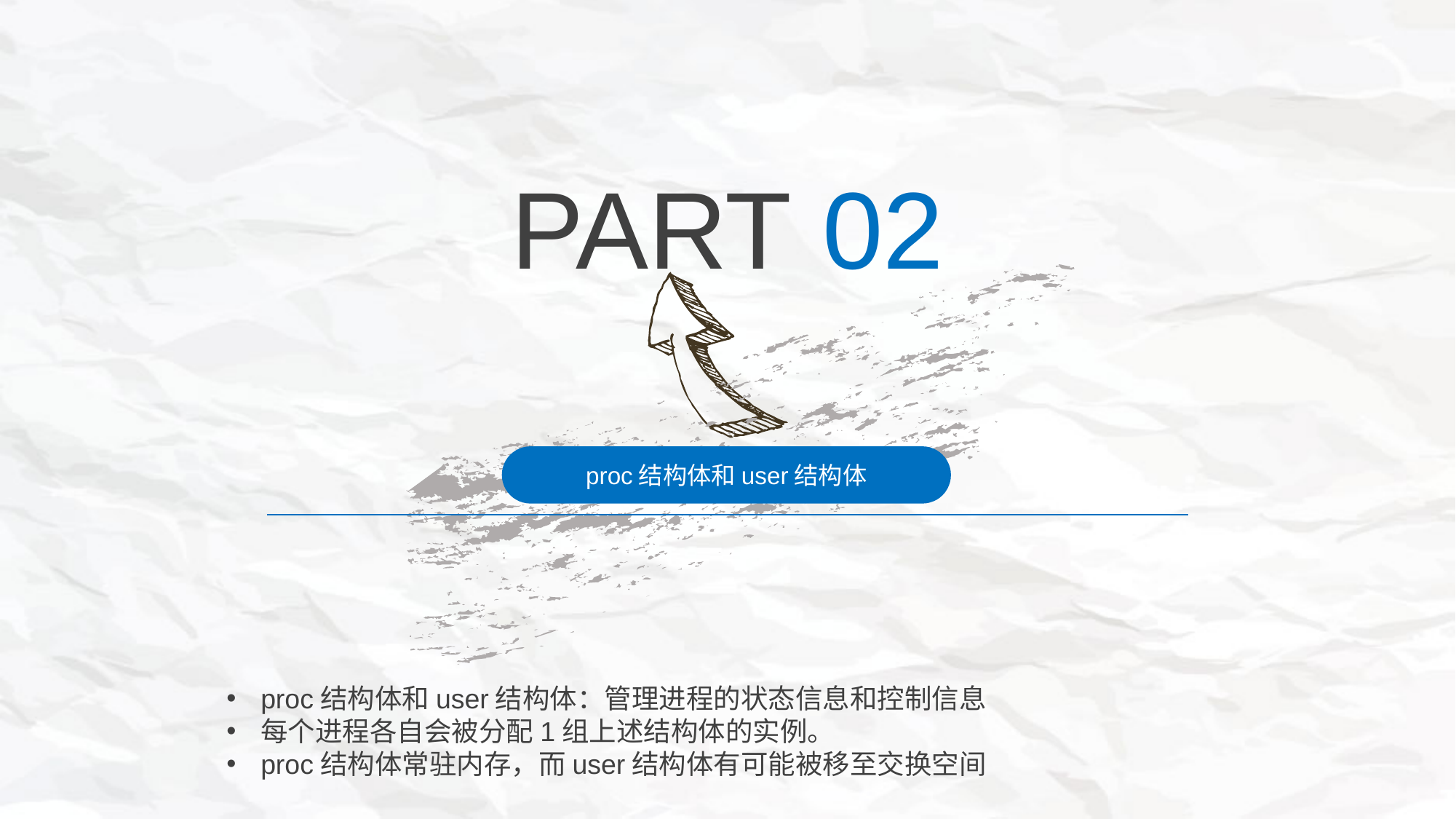

PART 02

proc结构体和user结构体
proc结构体和user结构体：管理进程的状态信息和控制信息
每个进程各自会被分配1组上述结构体的实例。
proc​结构体常驻内存，而​user​结构体有可能被移至交换空间